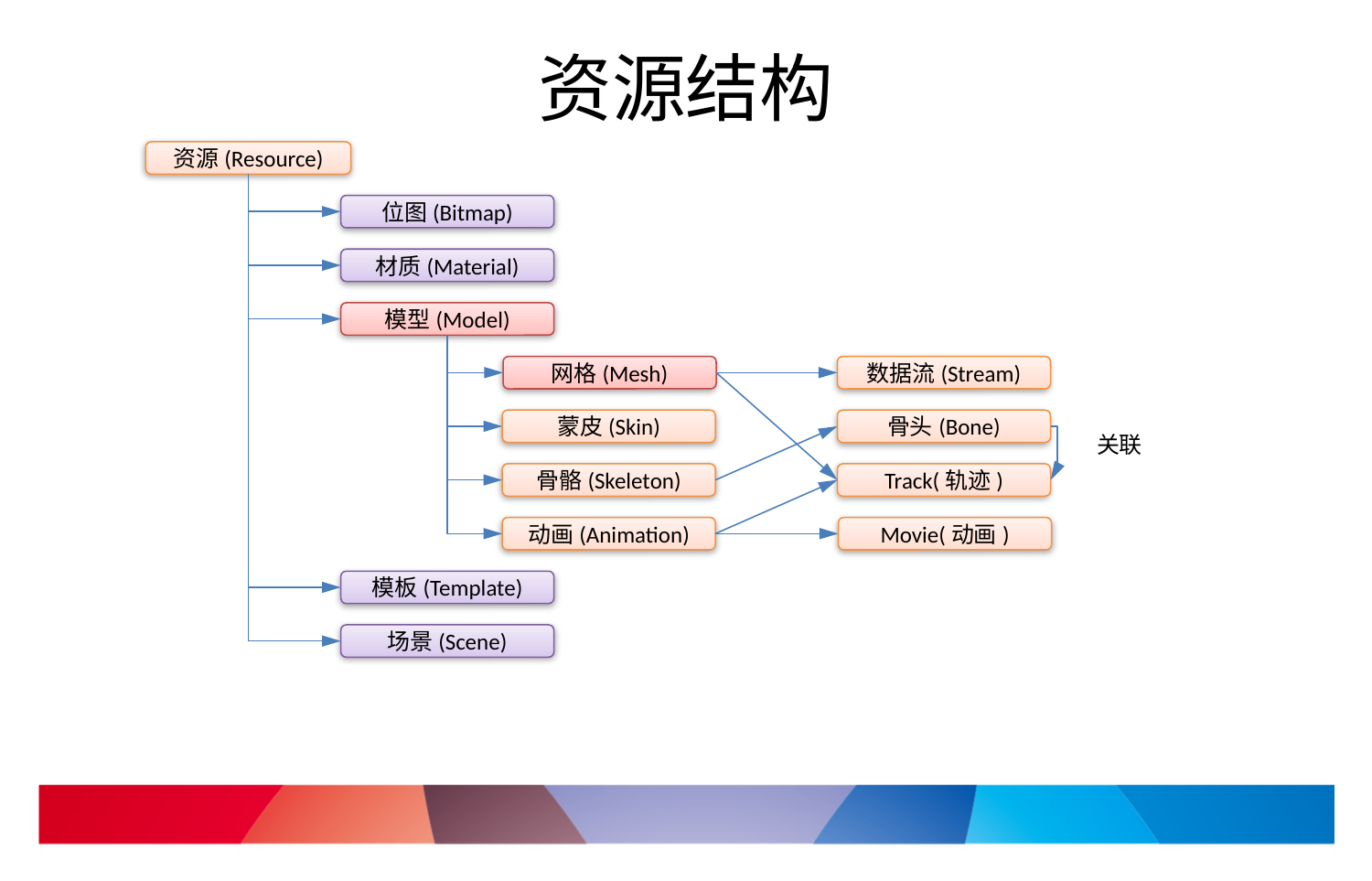

# 资源结构
资源(Resource)
位图(Bitmap)
材质(Material)
模型(Model)
网格(Mesh)
数据流(Stream)
蒙皮(Skin)
骨头(Bone)
关联
骨骼(Skeleton)
Track(轨迹)
动画(Animation)
Movie(动画)
模板(Template)
场景(Scene)